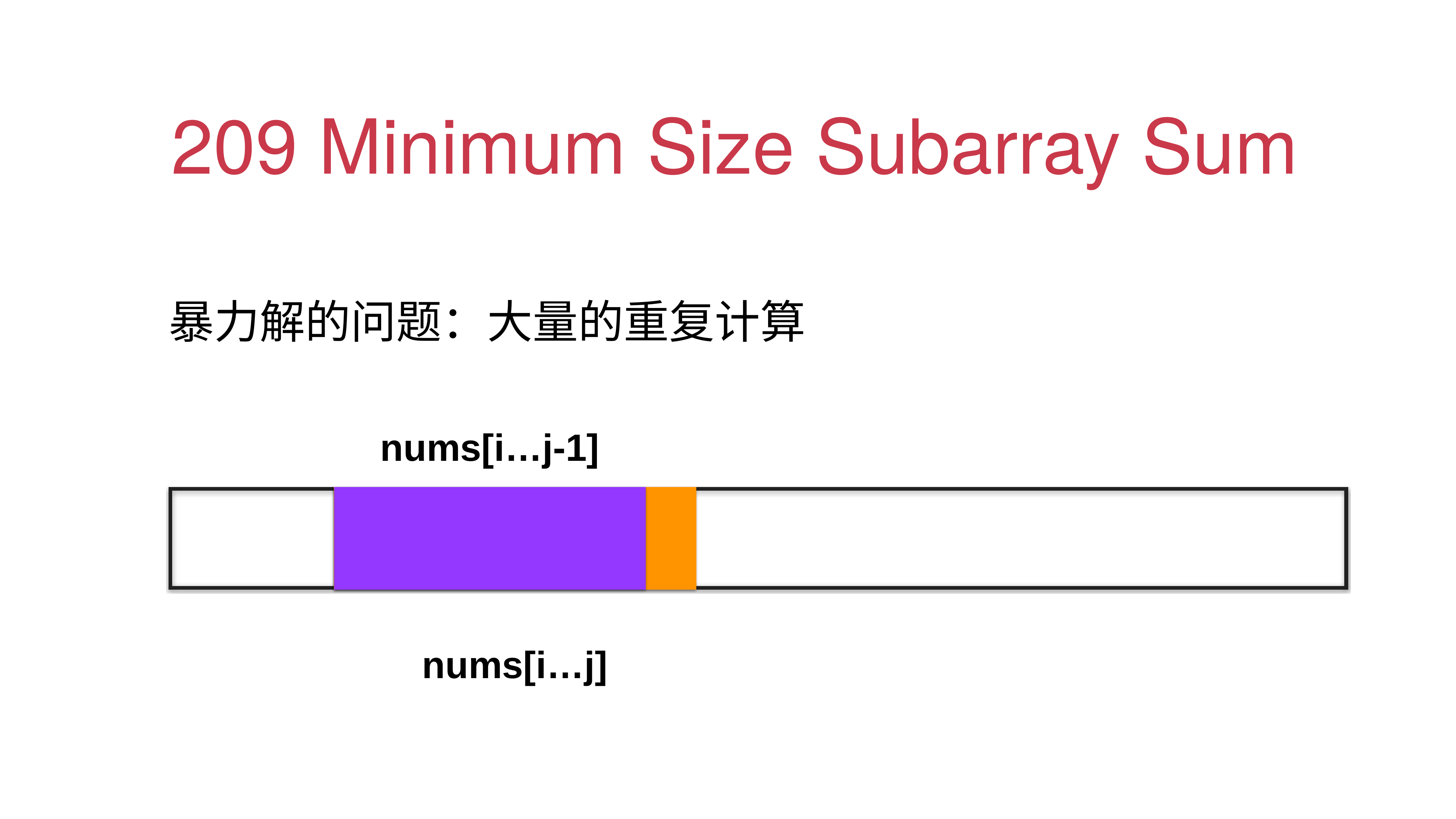

# 209 Minimum Size Subarray Sum
暴力解的问题：大量的重复计算
nums[i…j-1]

nums[i…j]